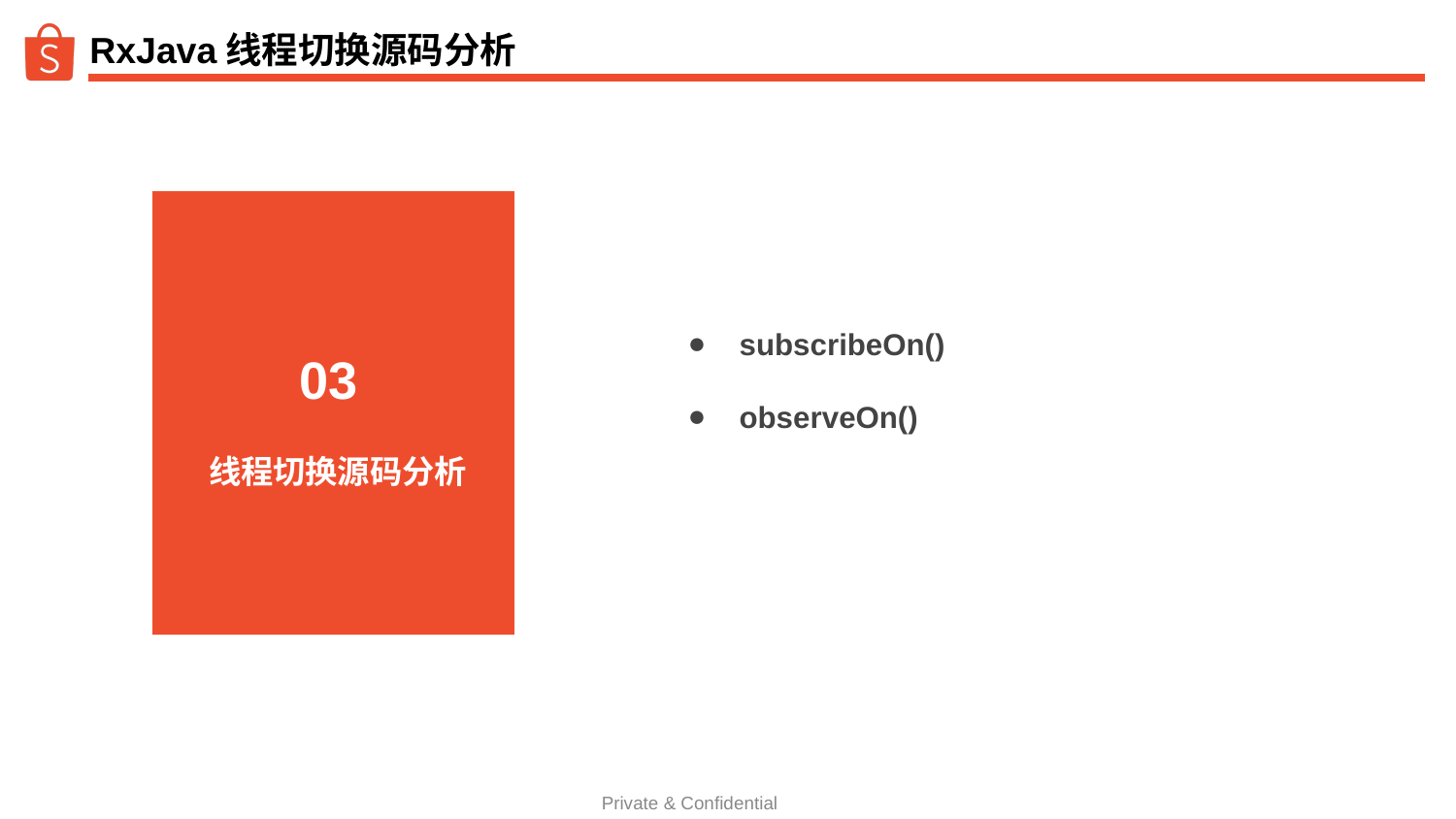

RxJava线程切换源码分析

subscribeOn()
observeOn()
 03

线程切换源码分析
Private & Confidential